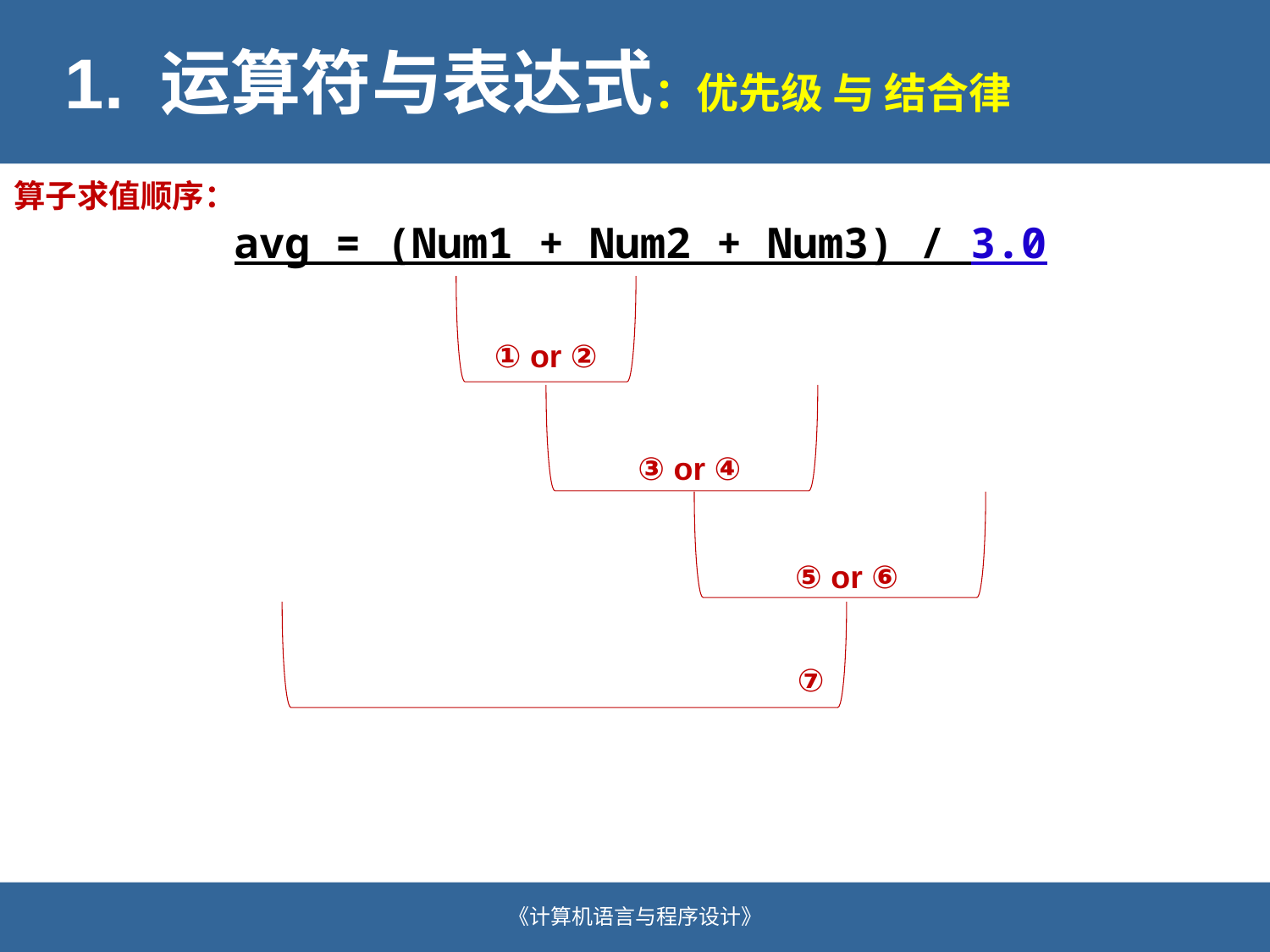

# 1. 运算符与表达式：优先级 与 结合律
算子求值顺序：
avg = (Num1 + Num2 + Num3) / 3.0

① or ②

③ or ④
⑤ or ⑥
⑦

《计算机语言与程序设计》
8